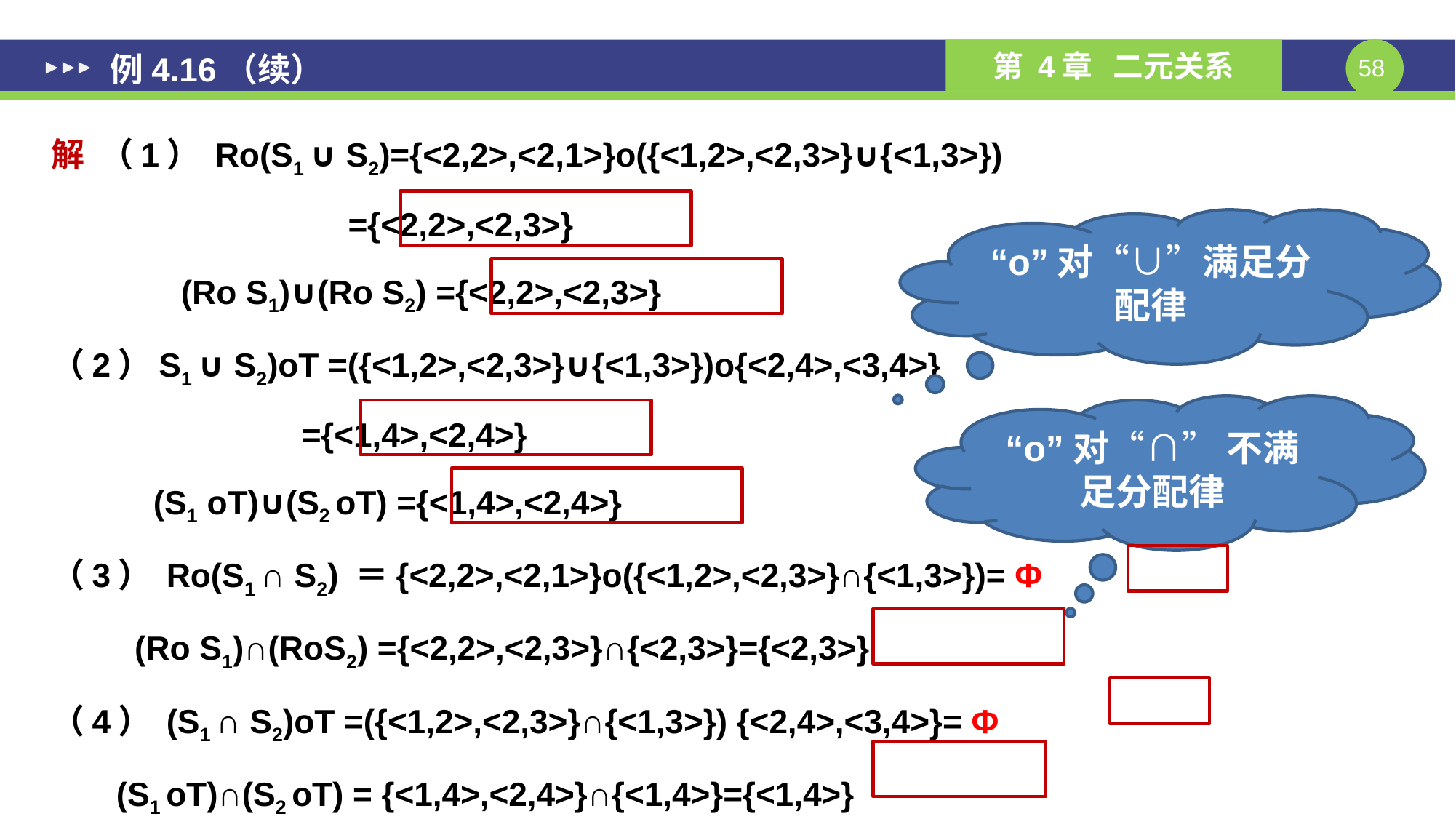

# 例4.16（续）
解  （1） Ro(S1 ∪ S2)={<2,2>,<2,1>}o({<1,2>,<2,3>}∪{<1,3>})
                                ={<2,2>,<2,3>}
              (Ro S1)∪(Ro S2) ={<2,2>,<2,3>}
（2）S1 ∪ S2)oT =({<1,2>,<2,3>}∪{<1,3>})o{<2,4>,<3,4>}
                           ={<1,4>,<2,4>}
           (S1 oT)∪(S2 oT) ={<1,4>,<2,4>}
（3） Ro(S1 ∩ S2) ＝{<2,2>,<2,1>}o({<1,2>,<2,3>}∩{<1,3>})= Φ
         (Ro S1)∩(RoS2) ={<2,2>,<2,3>}∩{<2,3>}={<2,3>}
（4） (S1 ∩ S2)oT =({<1,2>,<2,3>}∩{<1,3>}) {<2,4>,<3,4>}= Φ
       (S1 oT)∩(S2 oT) = {<1,4>,<2,4>}∩{<1,4>}={<1,4>}

“o”对“∪”满足分配律
“o”对“∩” 不满足分配律